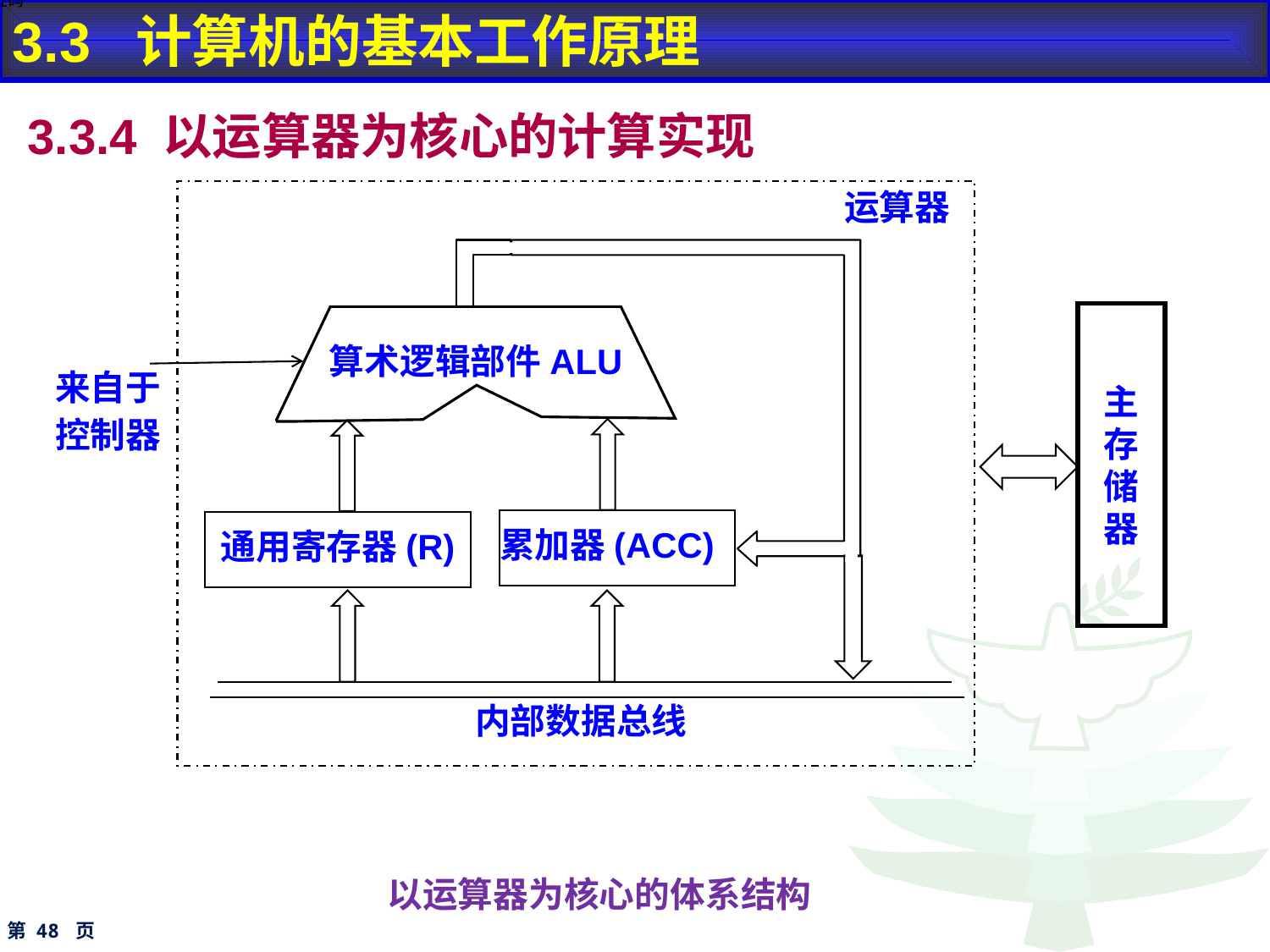

3.3  计算机的基本工作原理

地址码
3.3.4 以运算器为核心的计算实现
运算器

算术逻辑部件ALU

累加器(ACC)
通用寄存器(R)
主
存
储
器
来自于
控制器

内部数据总线

以运算器为核心的体系结构